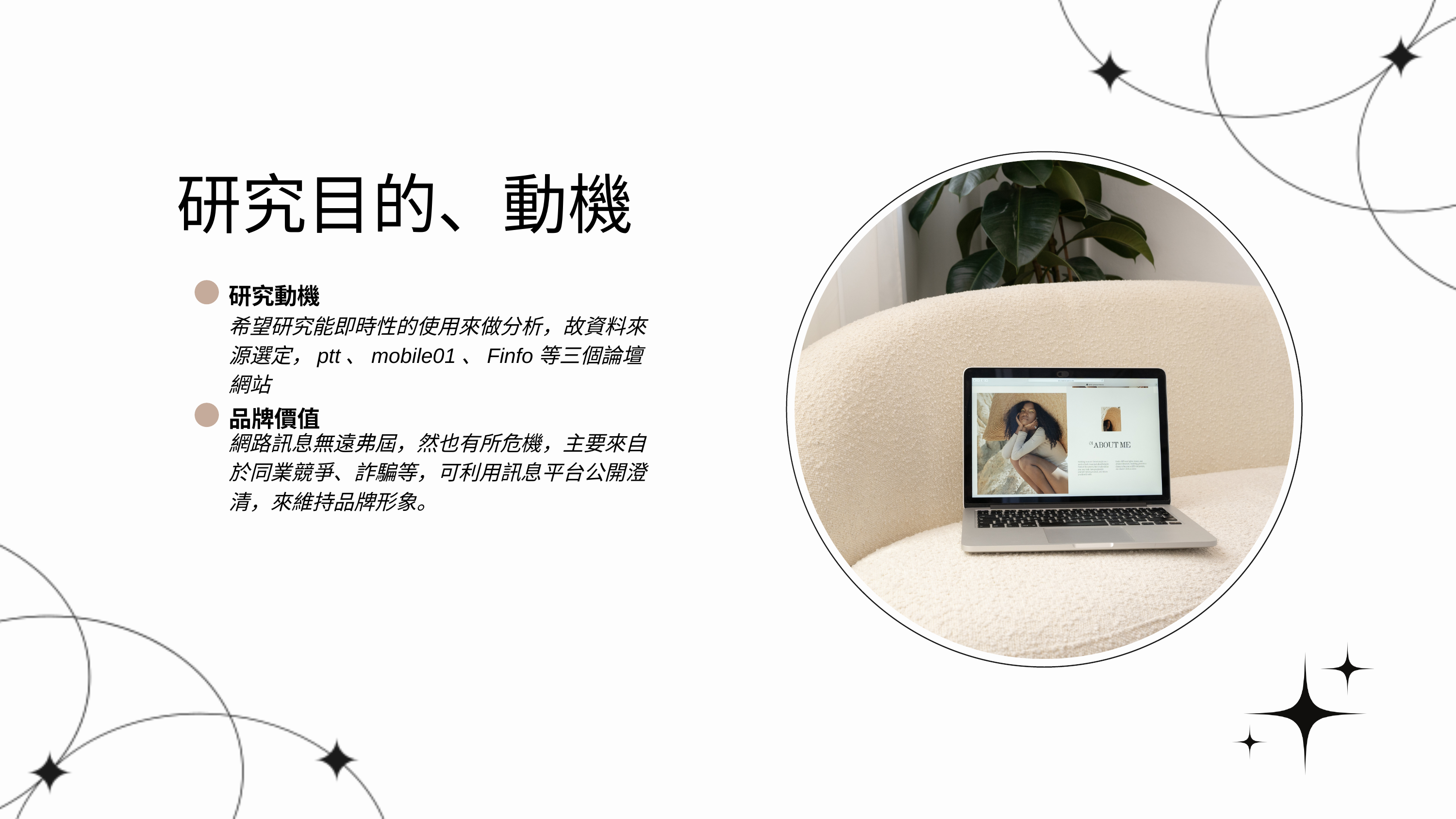

研究目的、動機

研究動機

希望研究能即時性的使用來做分析，故資料來源選定，ptt、mobile01、Finfo等三個論壇網站
品牌價值

網路訊息無遠弗屆，然也有所危機，主要來自於同業競爭、詐騙等，可利用訊息平台公開澄清，來維持品牌形象。